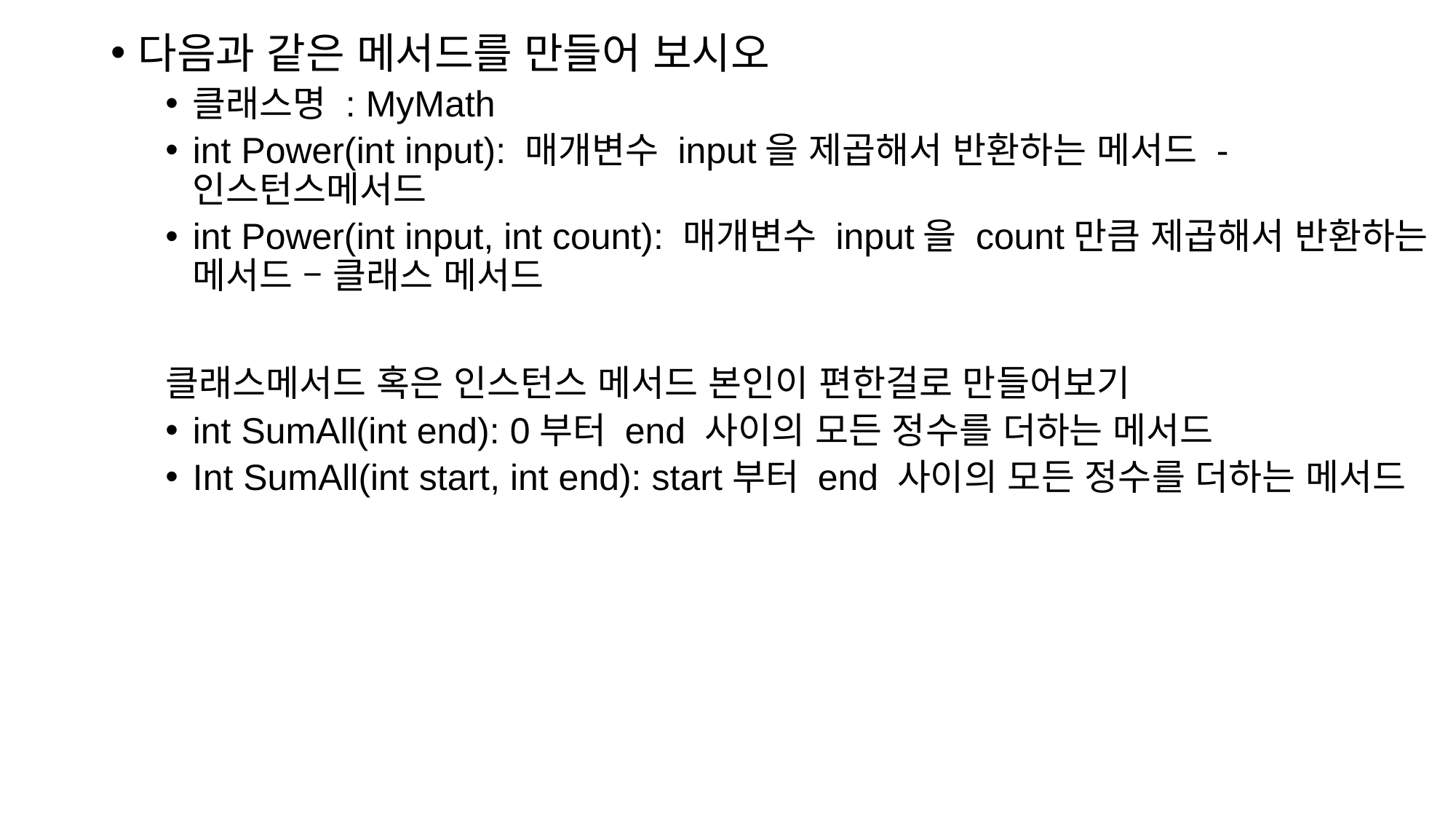

다음과 같은 메서드를 만들어 보시오
클래스명 : MyMath
int Power(int input): 매개변수 input을 제곱해서 반환하는 메서드 - 인스턴스메서드
int Power(int input, int count): 매개변수 input을 count만큼 제곱해서 반환하는 메서드 – 클래스 메서드

클래스메서드 혹은 인스턴스 메서드 본인이 편한걸로 만들어보기
int SumAll(int end): 0부터 end 사이의 모든 정수를 더하는 메서드
Int SumAll(int start, int end): start부터 end 사이의 모든 정수를 더하는 메서드